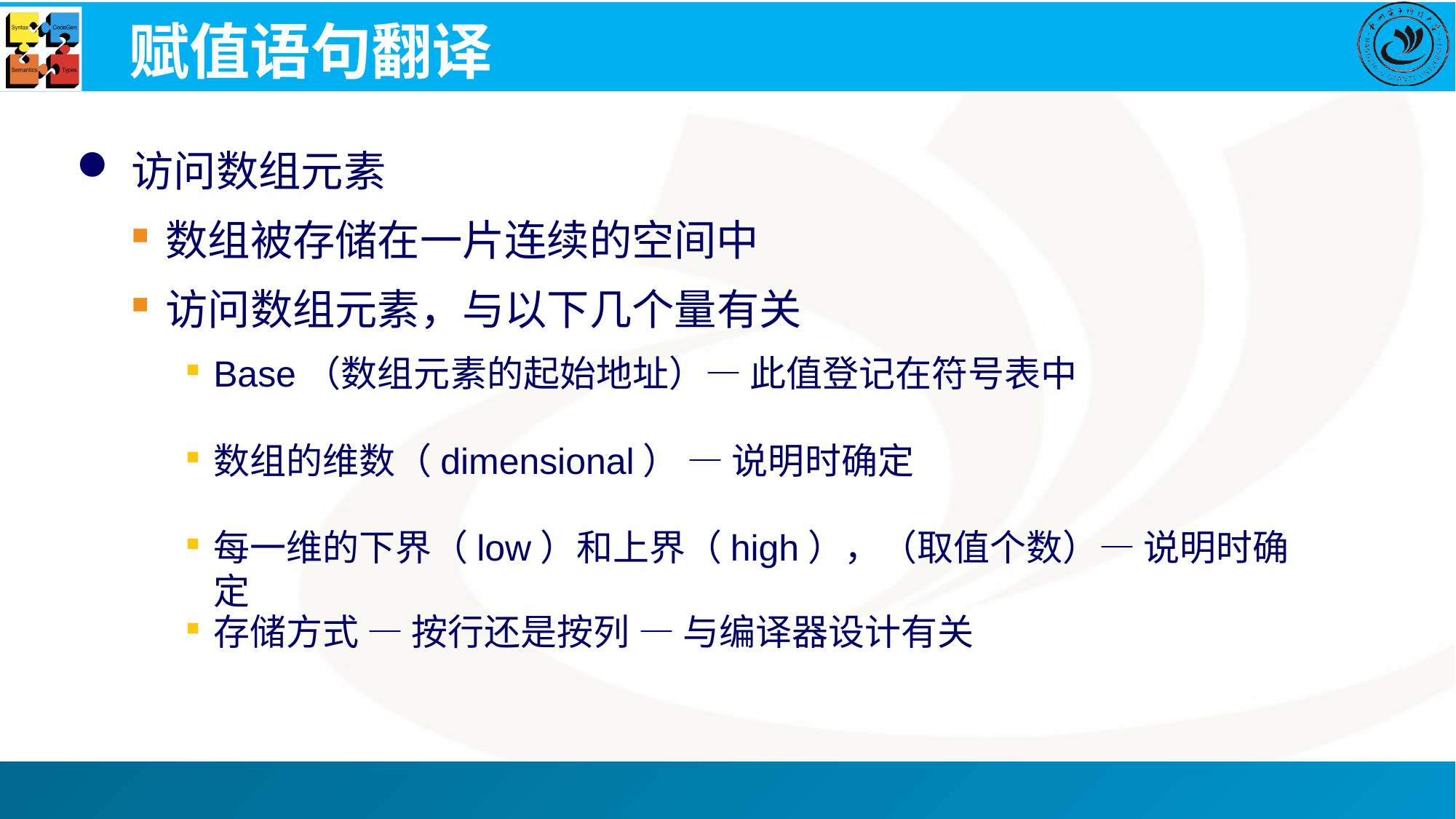

# 赋值语句翻译
访问数组元素
数组被存储在一片连续的空间中
访问数组元素，与以下几个量有关
Base（数组元素的起始地址）— 此值登记在符号表中
数组的维数（dimensional） — 说明时确定
每一维的下界（low）和上界（high），（取值个数）— 说明时确定
存储方式 — 按行还是按列 — 与编译器设计有关
49